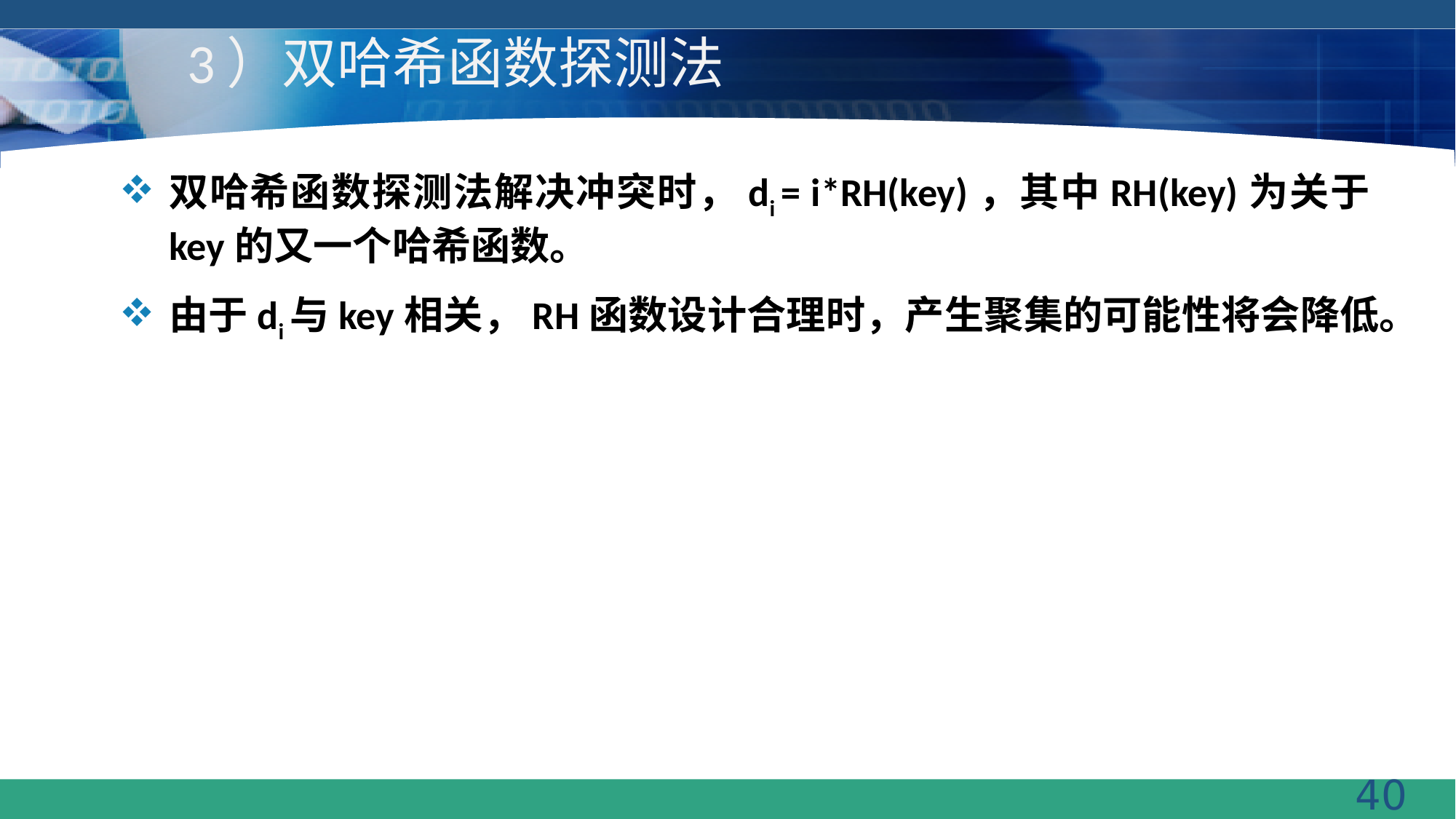

# 3）双哈希函数探测法
双哈希函数探测法解决冲突时，di = i*RH(key)，其中RH(key)为关于key的又一个哈希函数。
由于di与key相关，RH函数设计合理时，产生聚集的可能性将会降低。